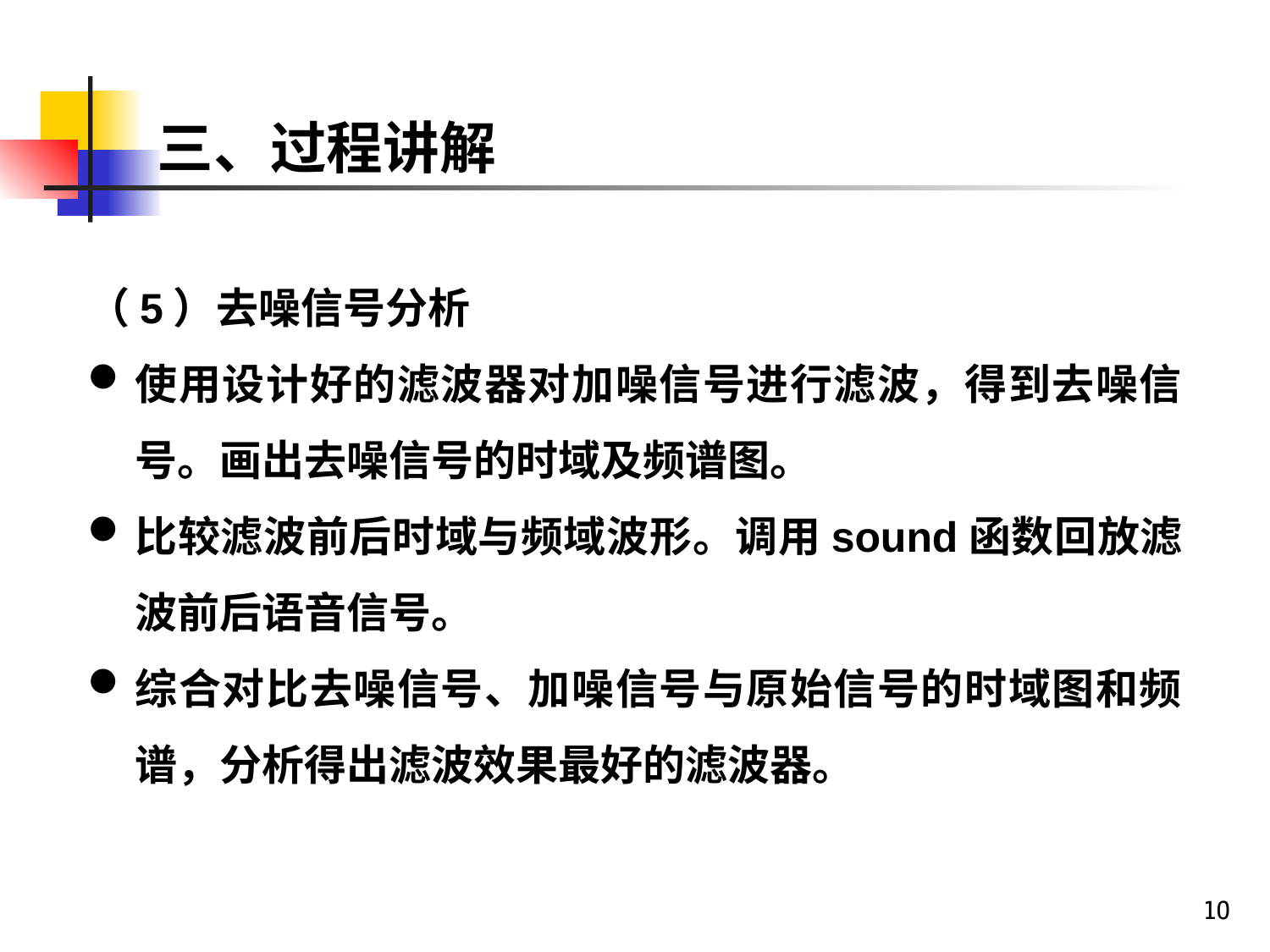

三、过程讲解
（5）去噪信号分析
使用设计好的滤波器对加噪信号进行滤波，得到去噪信号。画出去噪信号的时域及频谱图。
比较滤波前后时域与频域波形。调用sound函数回放滤波前后语音信号。
综合对比去噪信号、加噪信号与原始信号的时域图和频谱，分析得出滤波效果最好的滤波器。

10
10